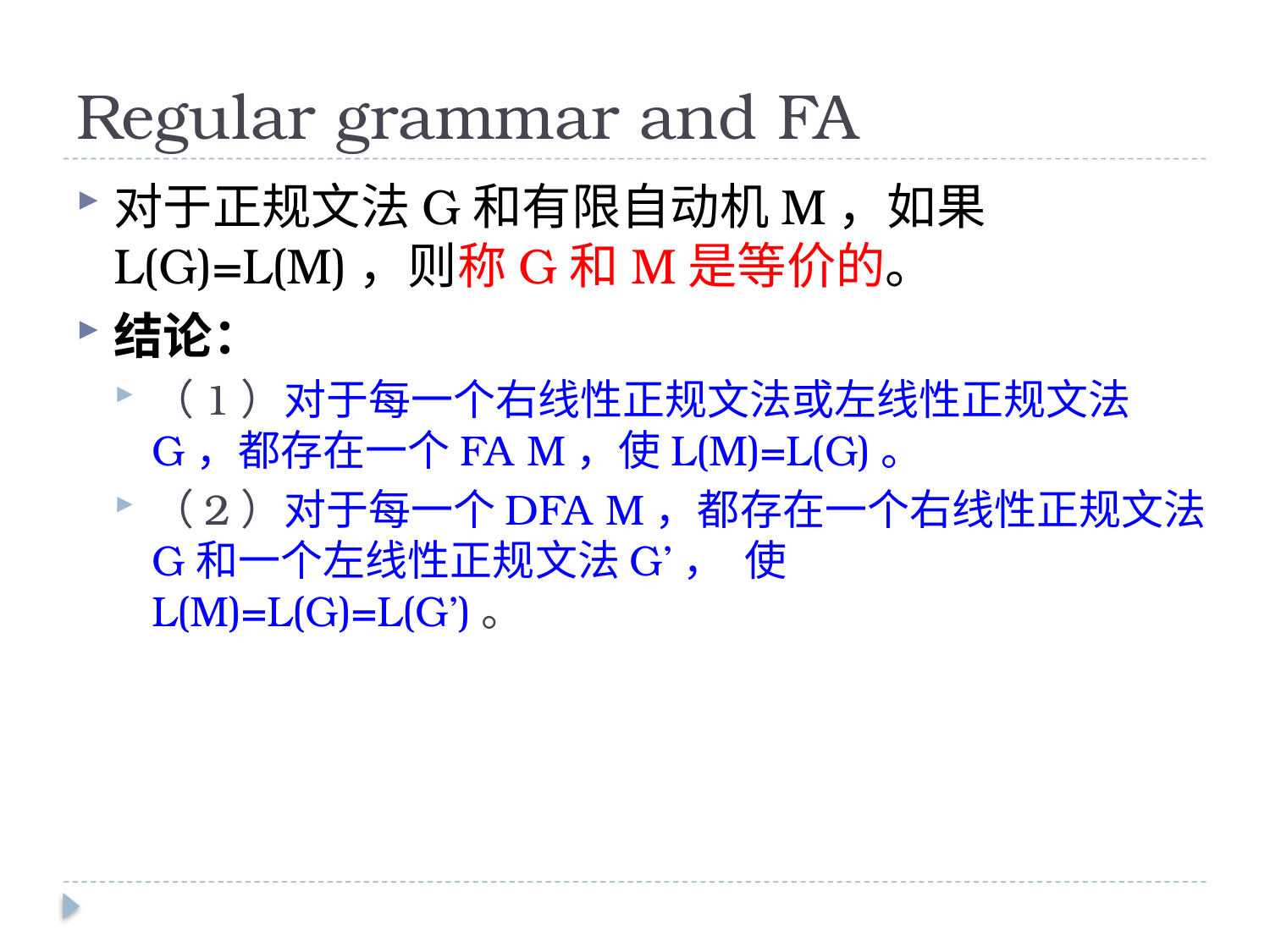

# Regular grammar and FA
对于正规文法G和有限自动机M，如果L(G)=L(M)，则称G和M是等价的。
结论：
（1）对于每一个右线性正规文法或左线性正规文法G，都存在一个FA M，使L(M)=L(G)。
（2）对于每一个DFA M，都存在一个右线性正规文法G和一个左线性正规文法G’，  使                  L(M)=L(G)=L(G’)。